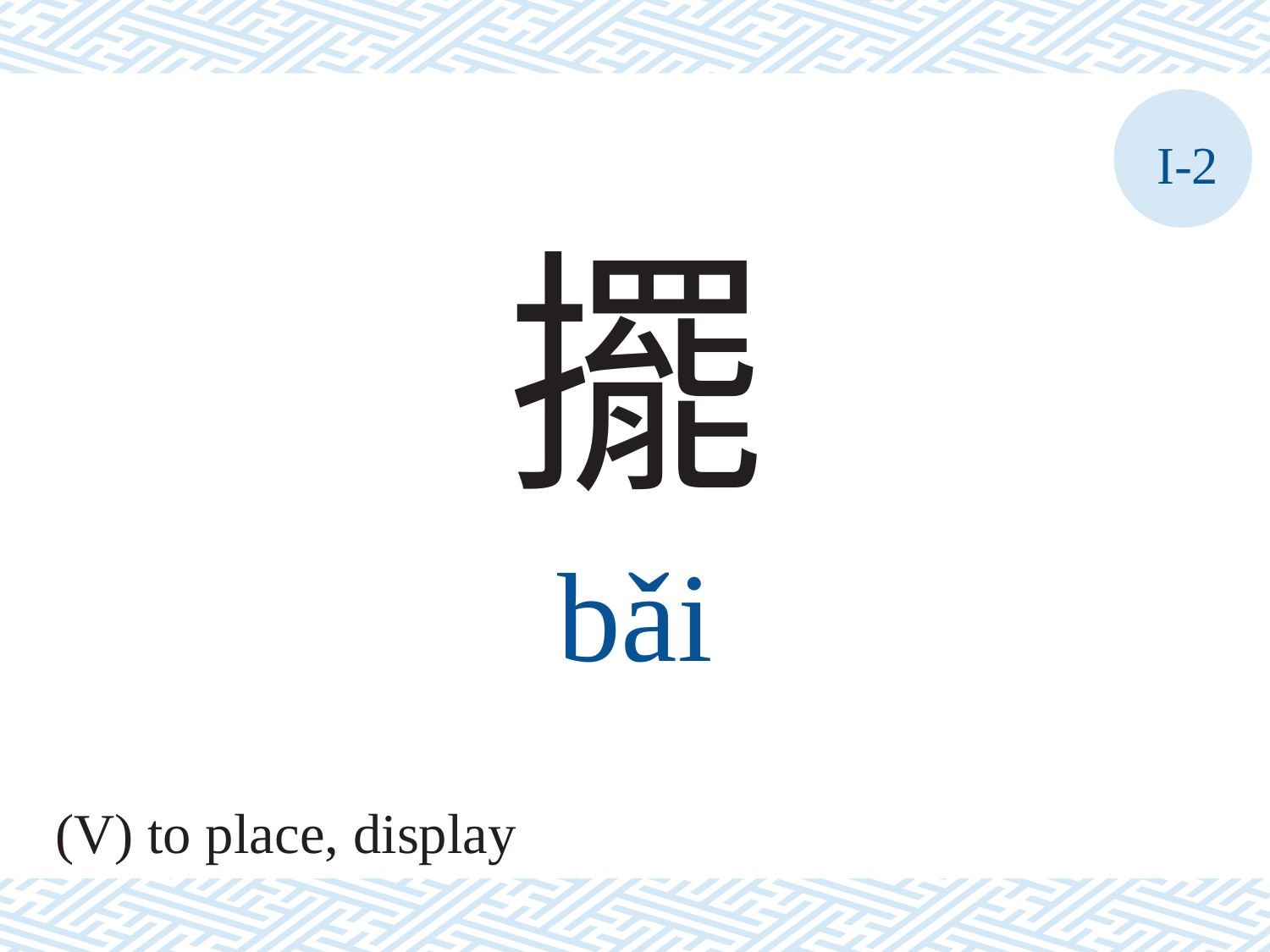

I-2
擺
bǎi
(V) to place, display